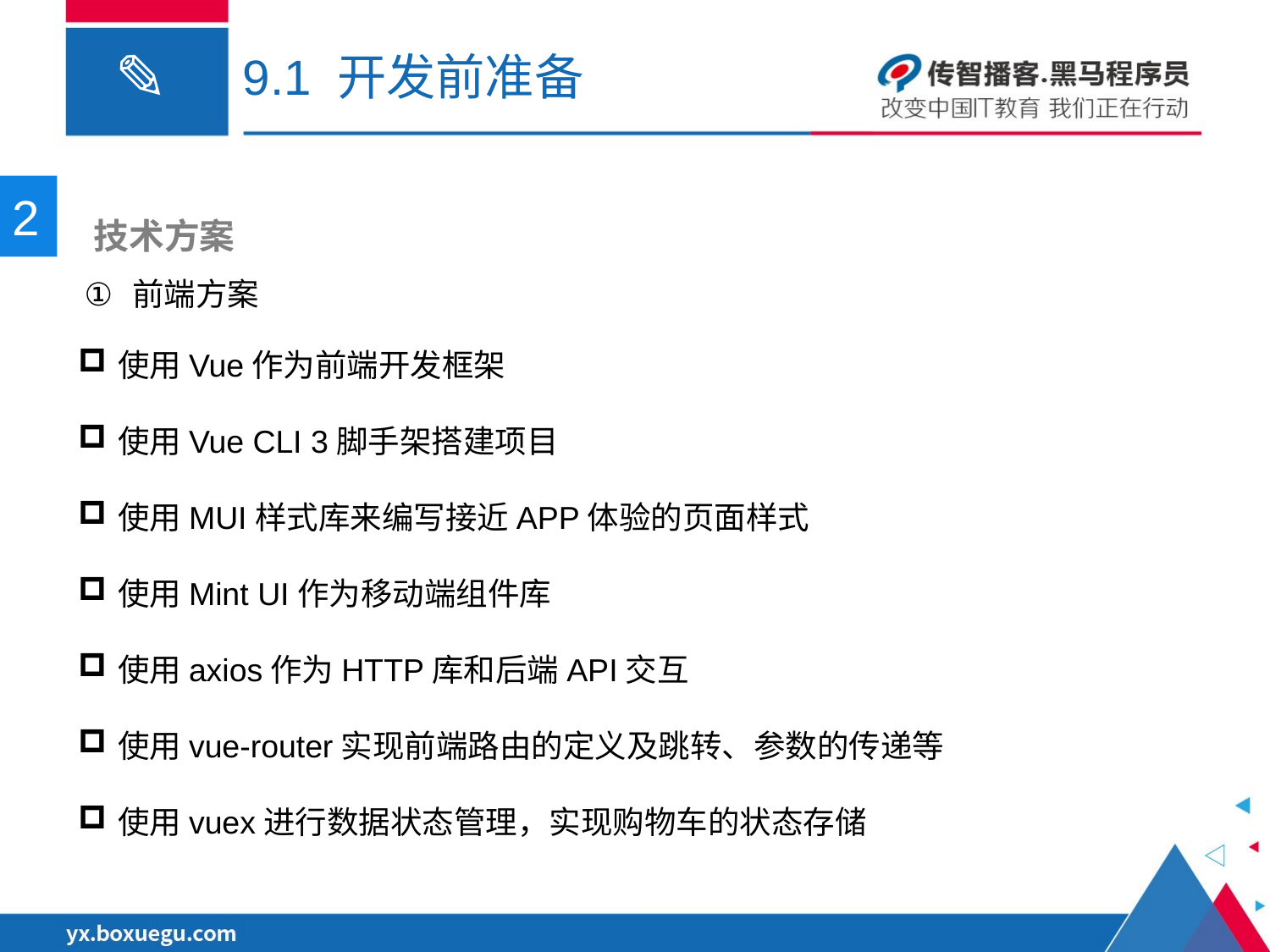

# 9.1 开发前准备

2
  技术方案
前端方案
使用Vue作为前端开发框架
使用Vue CLI 3脚手架搭建项目
使用MUI样式库来编写接近APP体验的页面样式
使用Mint UI作为移动端组件库
使用axios作为HTTP库和后端API交互
使用vue-router实现前端路由的定义及跳转、参数的传递等
使用vuex进行数据状态管理，实现购物车的状态存储